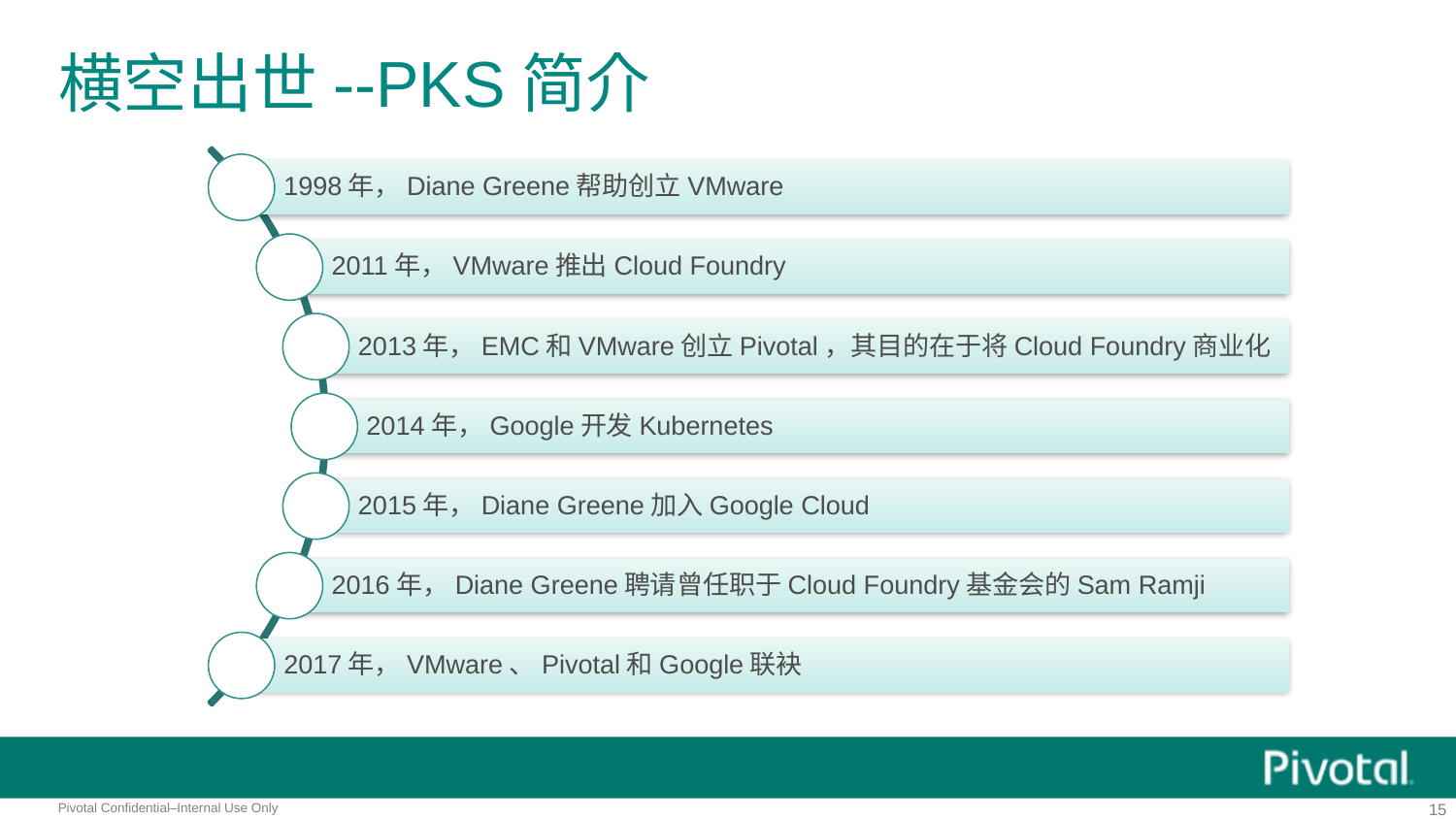

# 横空出世--PKS简介
1998年，Diane Greene帮助创立VMware
2011年，VMware推出Cloud Foundry
2013年，EMC和VMware创立Pivotal，其目的在于将Cloud Foundry商业化
2014年，Google开发Kubernetes
2015年，Diane Greene加入Google Cloud
2016年，Diane Greene聘请曾任职于Cloud Foundry基金会的Sam Ramji
2017年，VMware、Pivotal和Google联袂